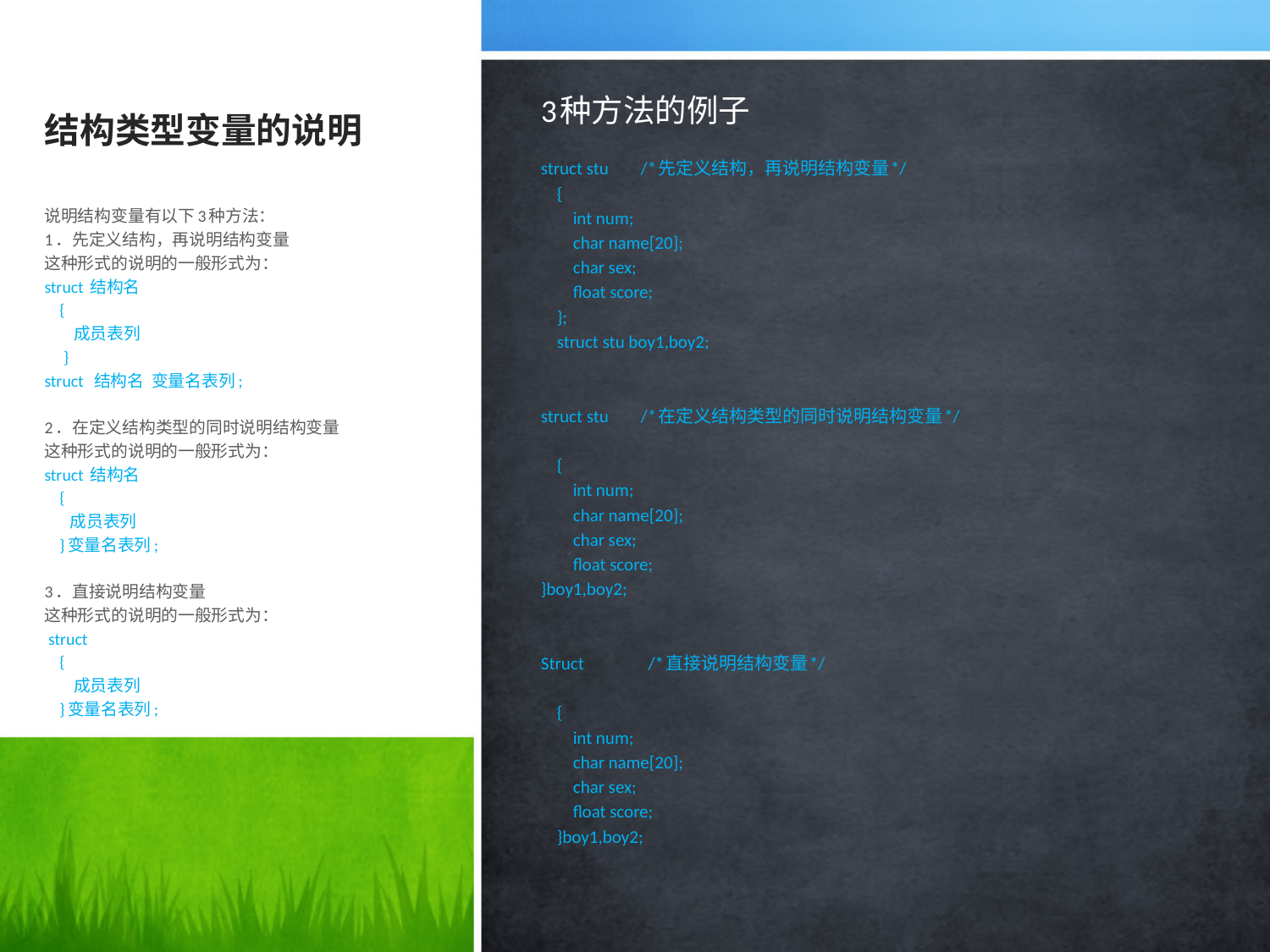

# 结构类型变量的说明
3种方法的例子

struct stu        /*先定义结构，再说明结构变量*/
    {
        int num;
        char name[20];
        char sex;
        float score;
    };
    struct stu boy1,boy2;

struct stu        /*在定义结构类型的同时说明结构变量*/

    {
        int num;
        char name[20];
        char sex;
        float score;
}boy1,boy2;

Struct                /*直接说明结构变量*/

    {
        int num;
        char name[20];
        char sex;
        float score;
    }boy1,boy2;

说明结构变量有以下3种方法：
1．先定义结构，再说明结构变量
这种形式的说明的一般形式为：
struct 结构名
    {
       成员表列
     }
struct  结构名  变量名表列;

2．在定义结构类型的同时说明结构变量
这种形式的说明的一般形式为：
struct 结构名
    {
      成员表列
    }变量名表列;

3．直接说明结构变量
这种形式的说明的一般形式为：
 struct
    {
       成员表列
    }变量名表列;